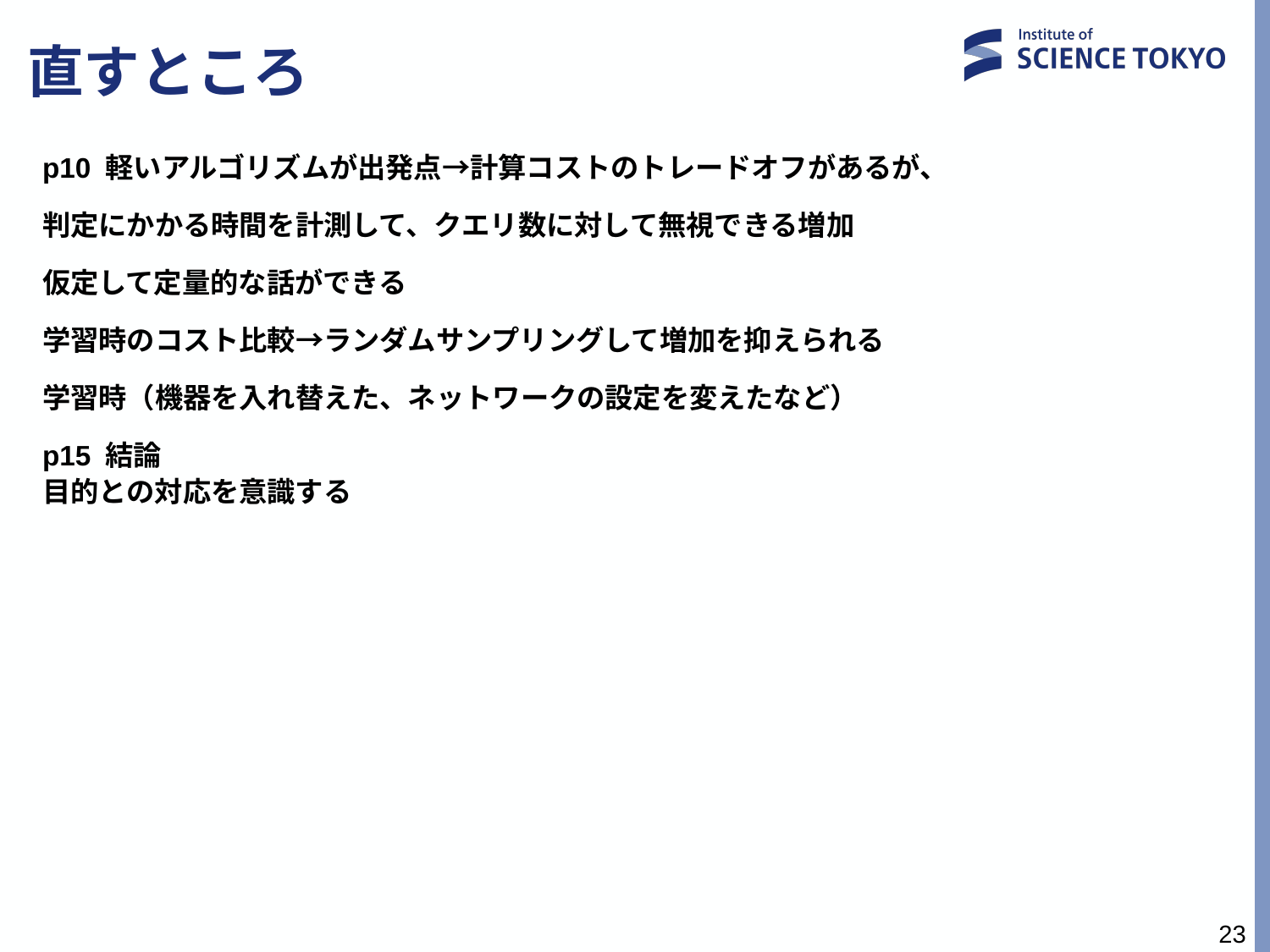

# 直すところ
p10 軽いアルゴリズムが出発点→計算コストのトレードオフがあるが、
判定にかかる時間を計測して、クエリ数に対して無視できる増加
仮定して定量的な話ができる
学習時のコスト比較→ランダムサンプリングして増加を抑えられる
学習時（機器を入れ替えた、ネットワークの設定を変えたなど）
p15 結論
目的との対応を意識する

23